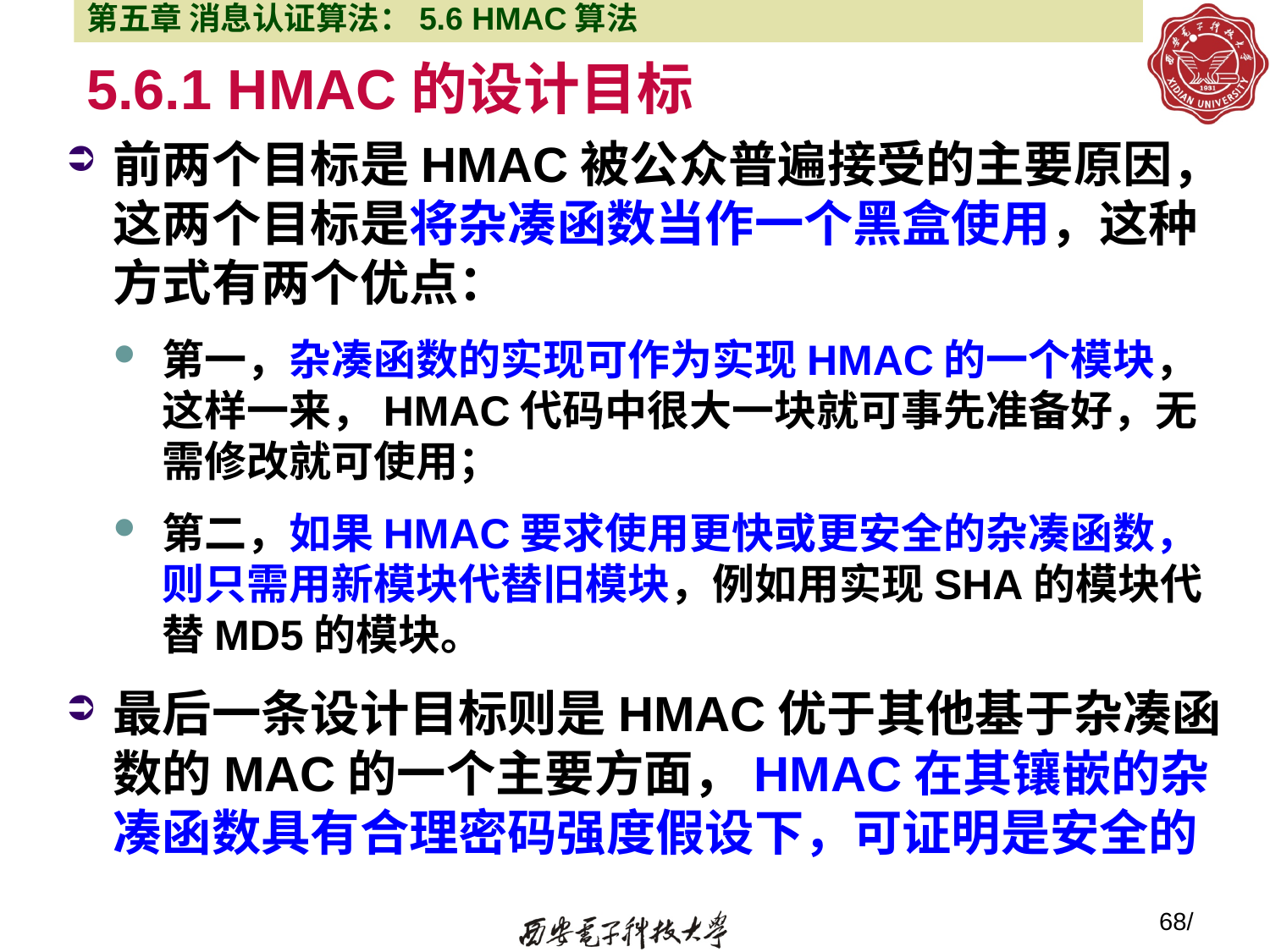

第五章 消息认证算法：5.6 HMAC算法
# 5.6.1 HMAC的设计目标
前两个目标是HMAC被公众普遍接受的主要原因，这两个目标是将杂凑函数当作一个黑盒使用，这种方式有两个优点：
第一，杂凑函数的实现可作为实现HMAC的一个模块，这样一来，HMAC代码中很大一块就可事先准备好，无需修改就可使用；
第二，如果HMAC要求使用更快或更安全的杂凑函数，则只需用新模块代替旧模块，例如用实现SHA的模块代替MD5的模块。
最后一条设计目标则是HMAC优于其他基于杂凑函数的MAC的一个主要方面，HMAC在其镶嵌的杂凑函数具有合理密码强度假设下，可证明是安全的
68/